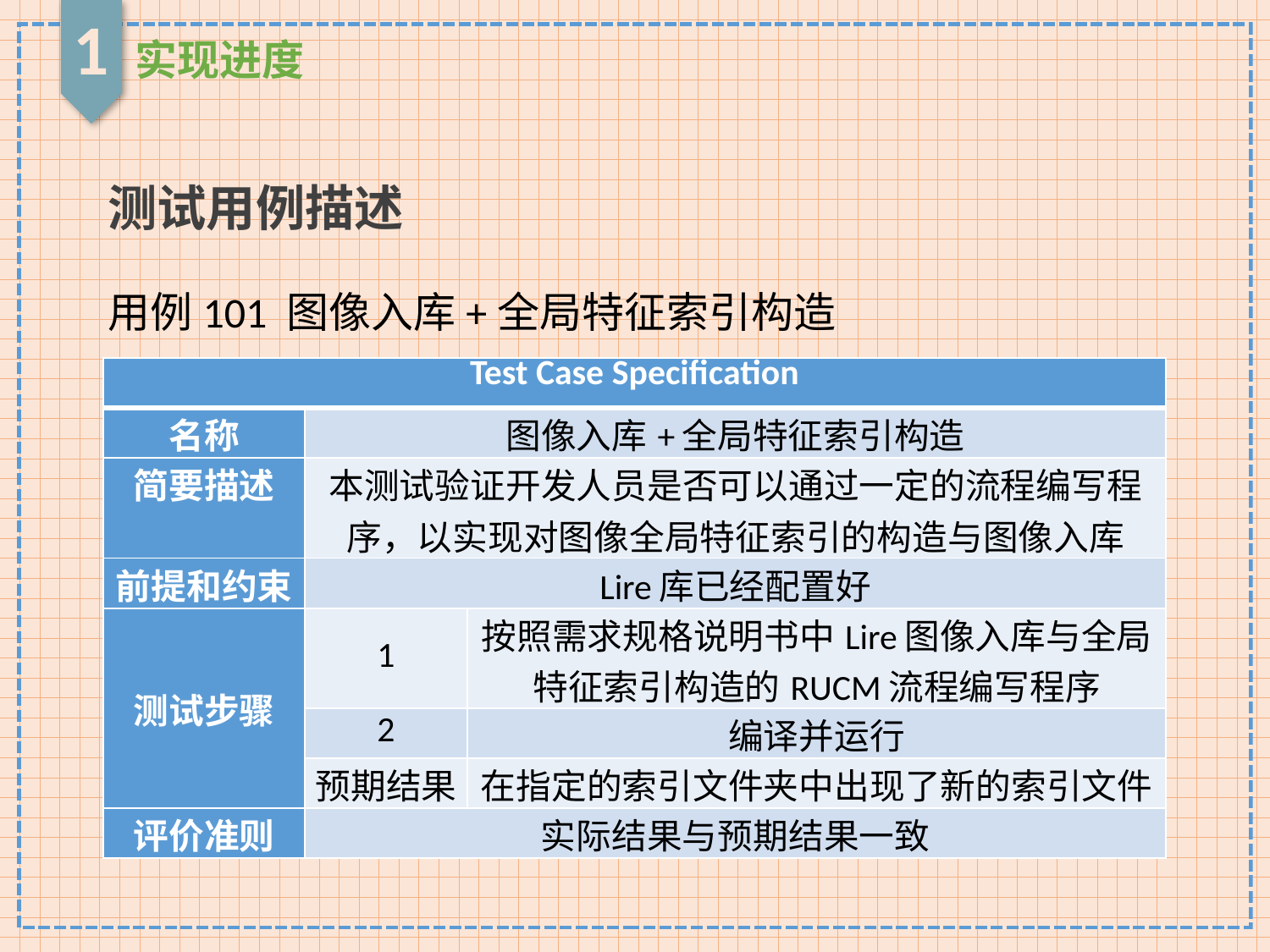

1
实现进度

测试用例描述
用例101 图像入库+全局特征索引构造
| Test Case Specification |  |  |
| --- | --- | --- |
| 名称 | 图像入库+全局特征索引构造 |  |
| 简要描述 | 本测试验证开发人员是否可以通过一定的流程编写程序，以实现对图像全局特征索引的构造与图像入库 |  |
| 前提和约束 | Lire库已经配置好 |  |
| 测试步骤 | 1 | 按照需求规格说明书中Lire图像入库与全局特征索引构造的RUCM流程编写程序 |
|  | 2 | 编译并运行 |
|  | 预期结果 | 在指定的索引文件夹中出现了新的索引文件 |
| 评价准则 | 实际结果与预期结果一致 |  |